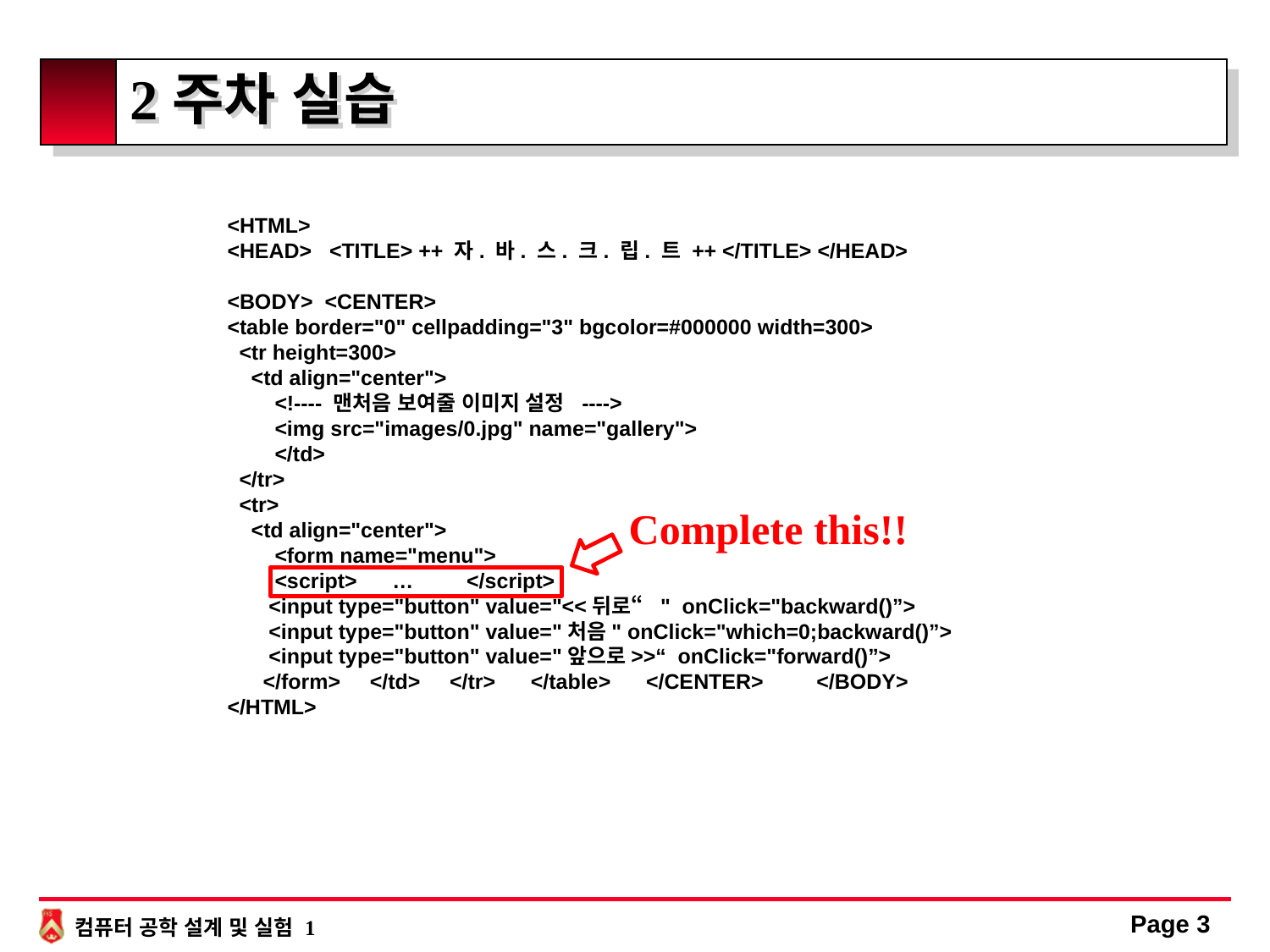

# 2주차 실습
<HTML>
<HEAD>   <TITLE> ++ 자. 바. 스. 크. 립. 트 ++ </TITLE> </HEAD>

<BODY>  <CENTER>
<table border="0" cellpadding="3" bgcolor=#000000 width=300>
  <tr height=300>
    <td align="center">
        <!---- 맨처음 보여줄 이미지 설정  ---->
        <img src="images/0.jpg" name="gallery">
        </td>
  </tr>
  <tr>
    <td align="center">
        <form name="menu">
        <script>      …         </script>
       <input type="button" value="<<뒤로“  "  onClick="backward()”>
       <input type="button" value="처음" onClick="which=0;backward()”>
       <input type="button" value="앞으로>>“  onClick="forward()”>
      </form>     </td>     </tr>      </table>      </CENTER>         </BODY>      </HTML>

Complete this!!

Page 3